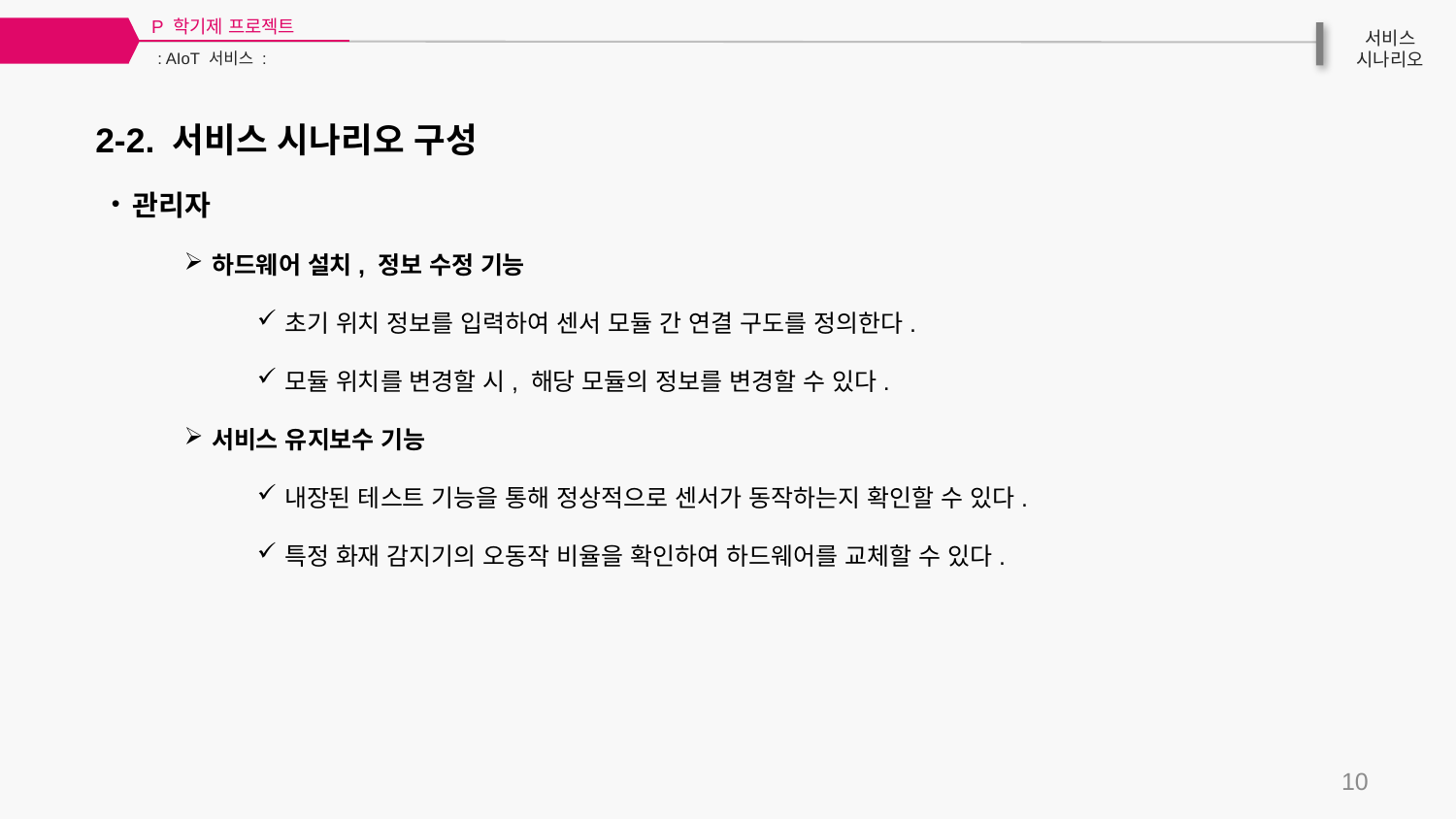

P 학기제 프로젝트

02
서비스
시나리오

: AIoT 서비스 :
2-2. 서비스 시나리오 구성
 관리자

하드웨어 설치, 정보 수정 기능

초기 위치 정보를 입력하여 센서 모듈 간 연결 구도를 정의한다.

모듈 위치를 변경할 시, 해당 모듈의 정보를 변경할 수 있다.

서비스 유지보수 기능

내장된 테스트 기능을 통해 정상적으로 센서가 동작하는지 확인할 수 있다.

특정 화재 감지기의 오동작 비율을 확인하여 하드웨어를 교체할 수 있다.
10